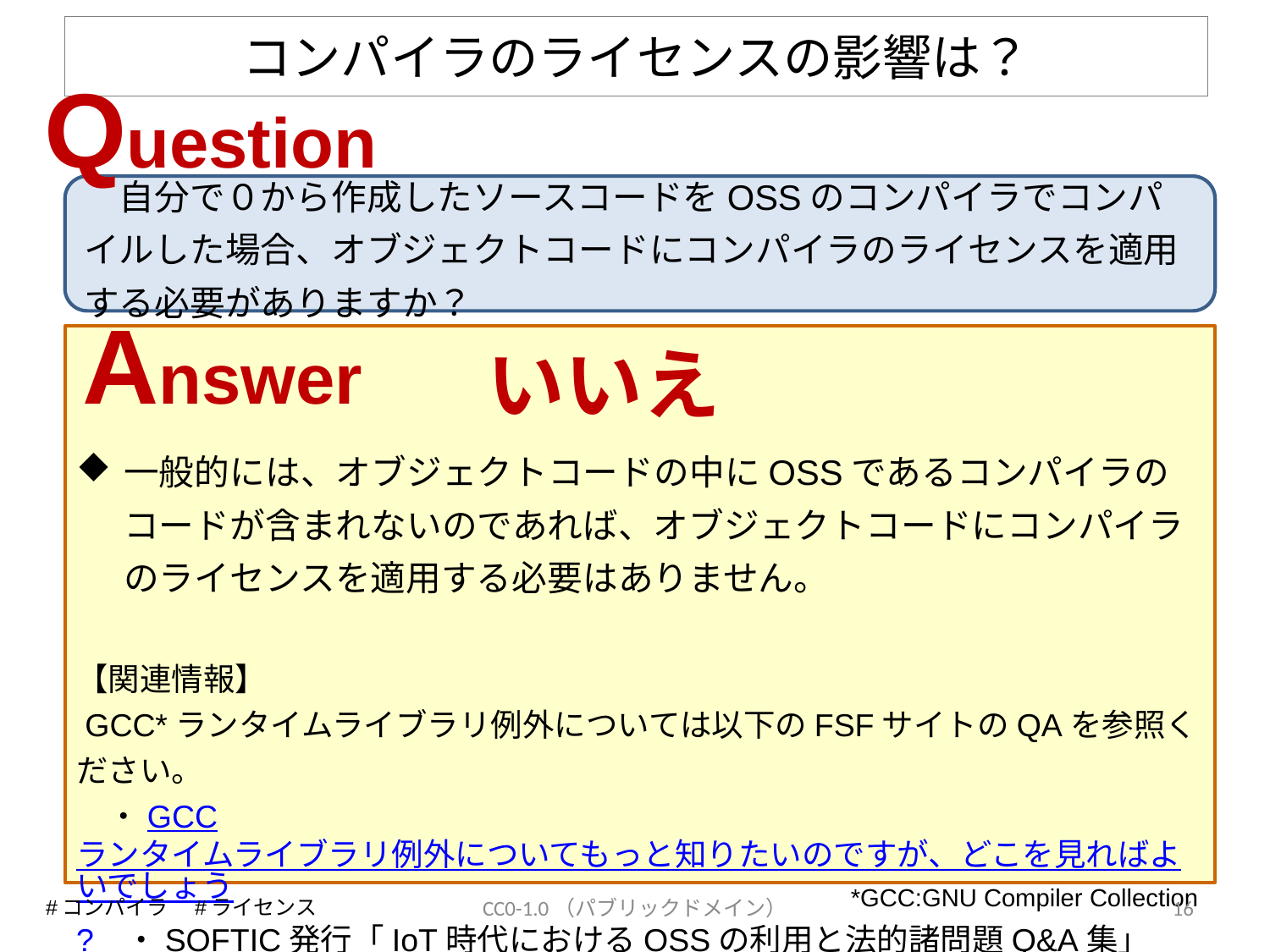

# コンパイラのライセンスの影響は？
Question
　自分で０から作成したソースコードをOSSのコンパイラでコンパイルした場合、オブジェクトコードにコンパイラのライセンスを適用する必要がありますか？
Answer

いいえ
一般的には、オブジェクトコードの中にOSSであるコンパイラのコードが含まれないのであれば、オブジェクトコードにコンパイラのライセンスを適用する必要はありません。
【関連情報】
 GCC*ランタイムライブラリ例外については以下のFSFサイトのQAを参照ください。
　・GCCランタイムライブラリ例外についてもっと知りたいのですが、どこを見ればよいでしょう?
　・SOFTIC発行「IoT時代におけるOSSの利用と法的諸問題Q&A集」
　　"D-3-2-2「GCC コンパイルによるGCCランタイムブリとのリンク によるGPLへの適用」
*GCC:GNU Compiler Collection
CC0-1.0（パブリックドメイン）
16
#コンパイラ　#ライセンス